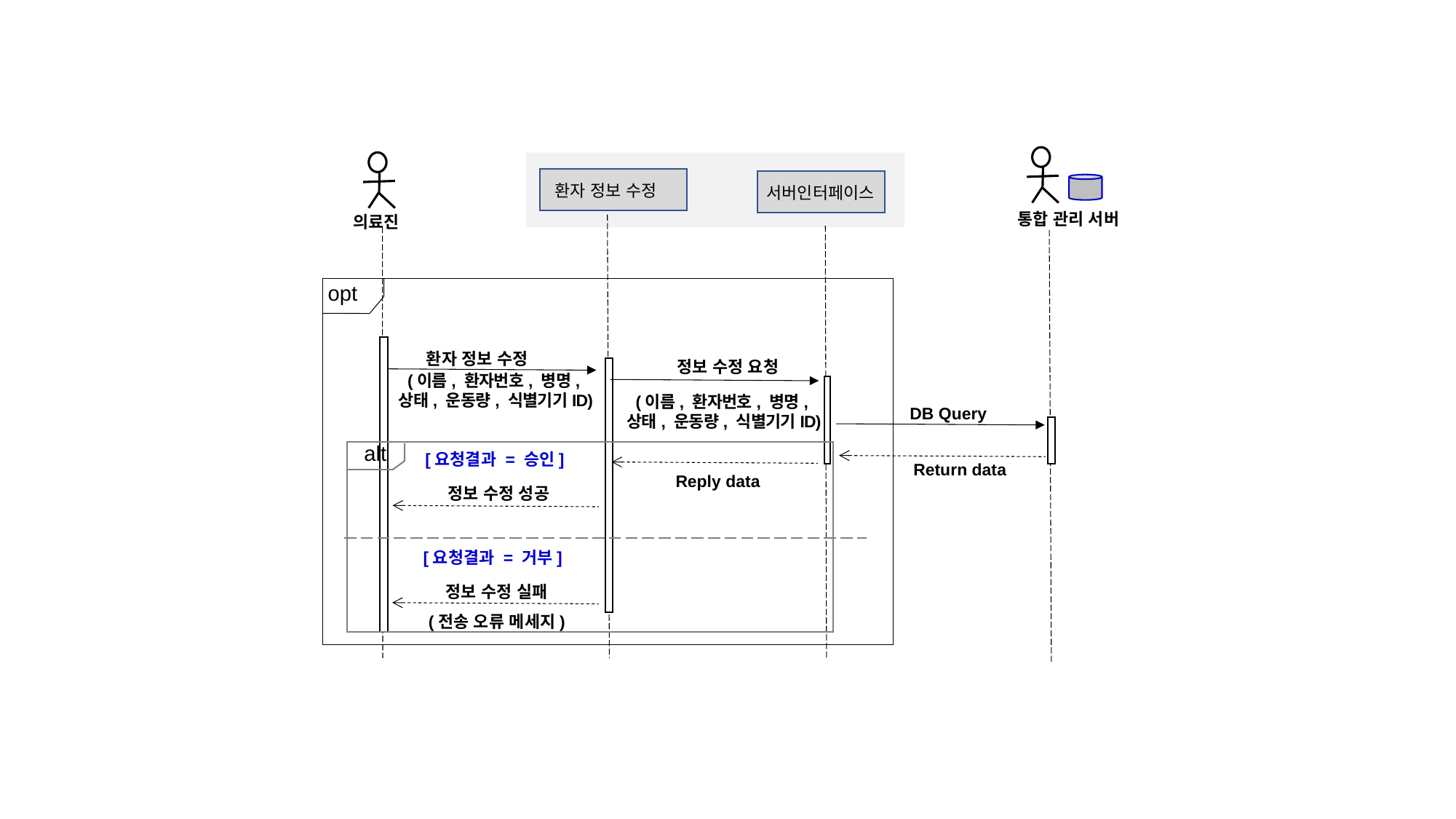

환자 정보 수정
서버인터페이스
통합 관리 서버
의료진
opt

 환자 정보 수정
정보 수정 요청

(이름, 환자번호, 병명,
상태, 운동량, 식별기기ID)

(이름, 환자번호, 병명,
상태, 운동량, 식별기기ID)
DB Query

alt

[요청결과 = 승인]
Return data
Reply data
정보 수정 성공

[요청결과 = 거부]
정보 수정 실패
(전송 오류 메세지)